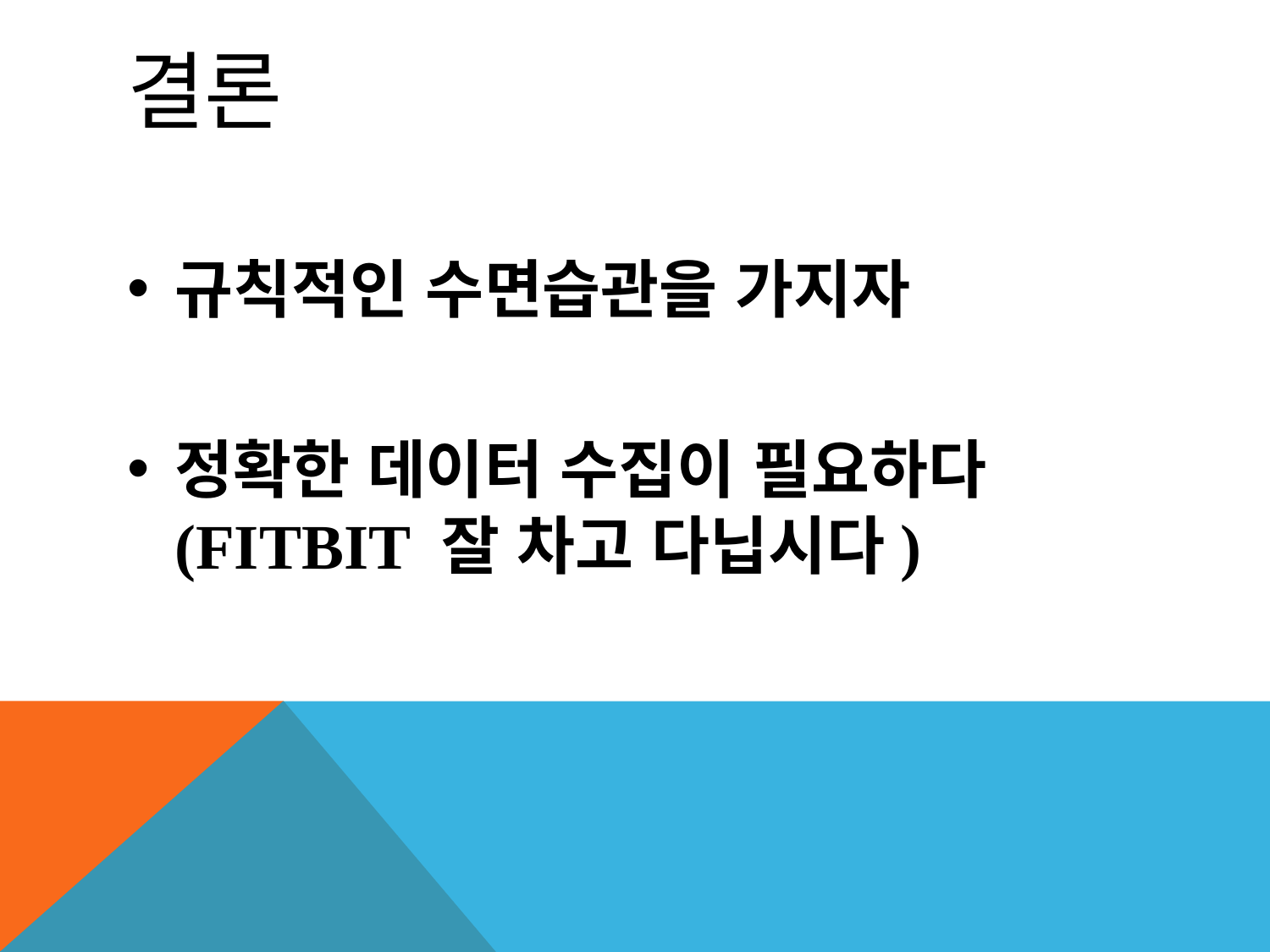

# 결론

규칙적인 수면습관을 가지자

정확한 데이터 수집이 필요하다(FITBIT 잘 차고 다닙시다)